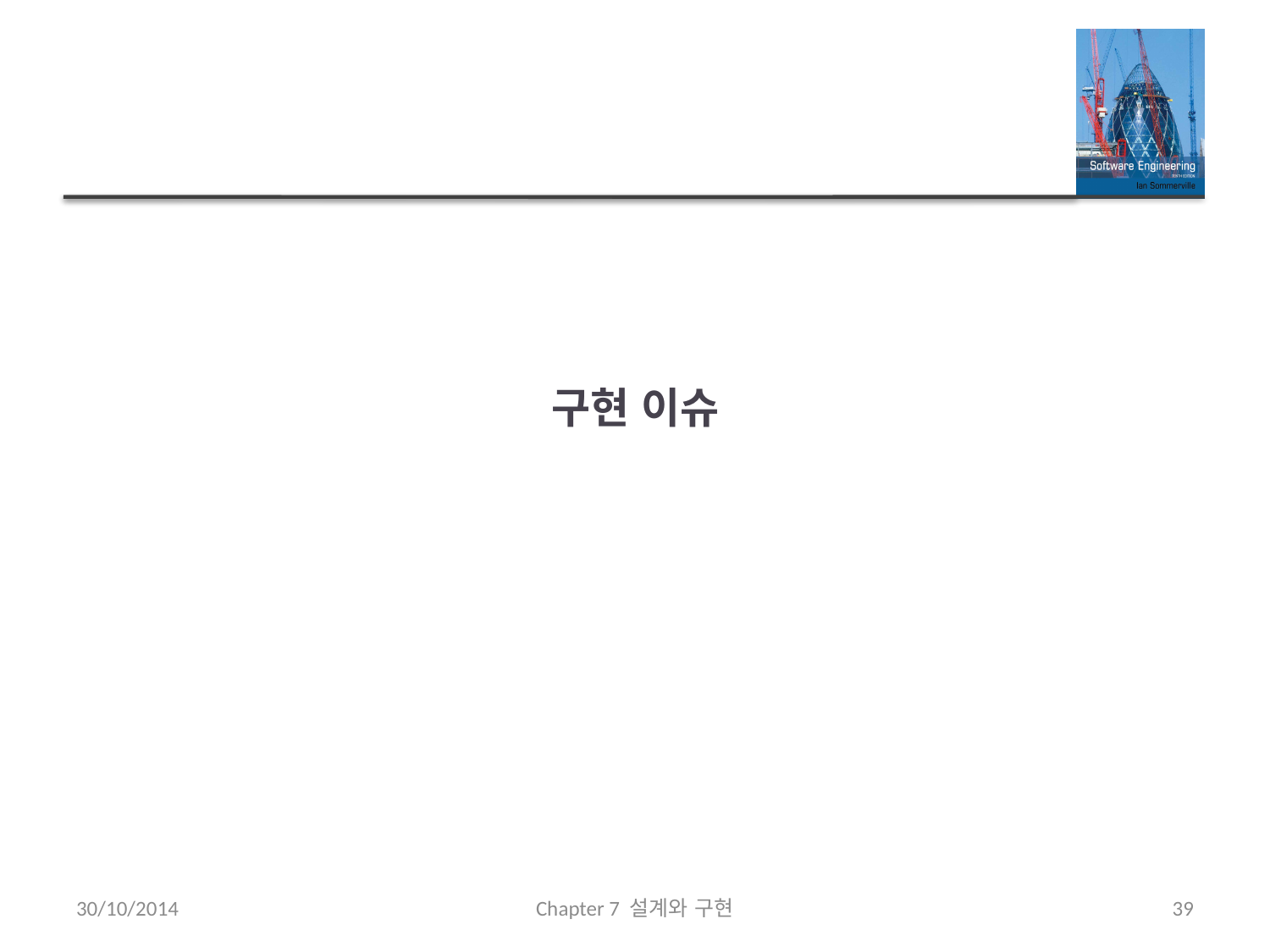

# 구현 이슈
30/10/2014
Chapter 7 설계와 구현
39